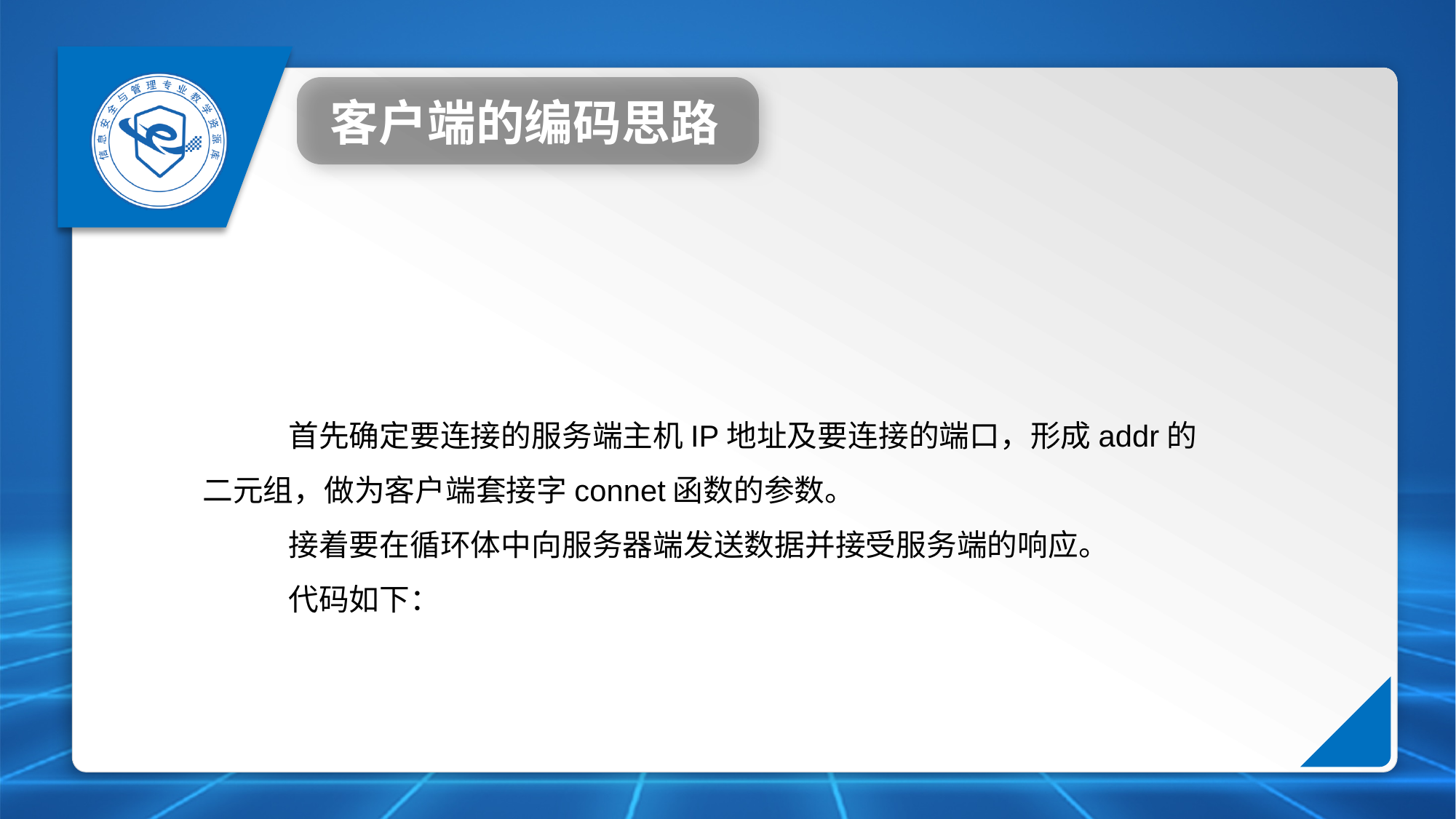

客户端的编码思路
首先确定要连接的服务端主机IP地址及要连接的端口，形成addr的二元组，做为客户端套接字connet函数的参数。
接着要在循环体中向服务器端发送数据并接受服务端的响应。
代码如下：